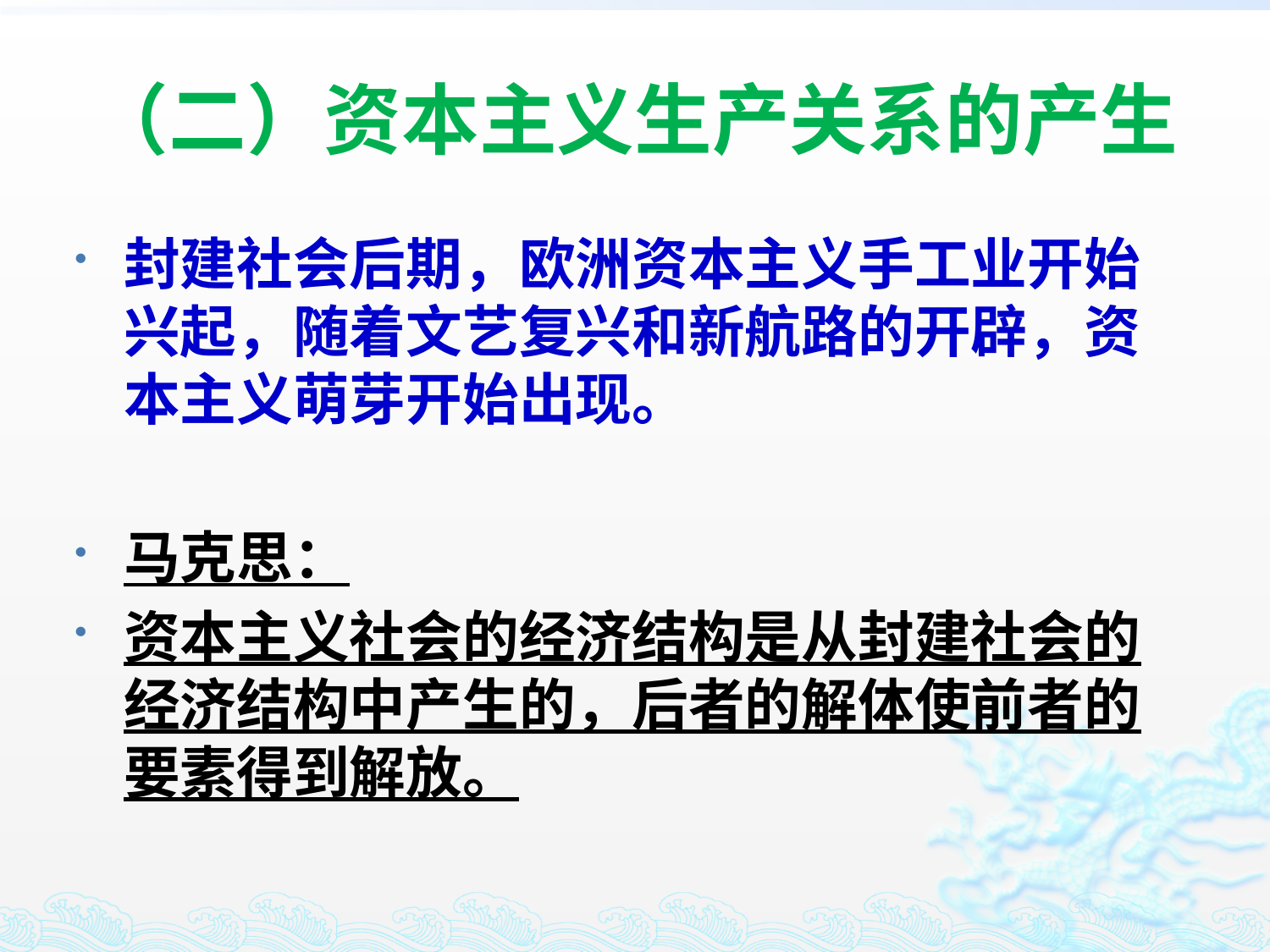

# （二）资本主义生产关系的产生
封建社会后期，欧洲资本主义手工业开始兴起，随着文艺复兴和新航路的开辟，资本主义萌芽开始出现。

马克思：
资本主义社会的经济结构是从封建社会的经济结构中产生的，后者的解体使前者的要素得到解放。